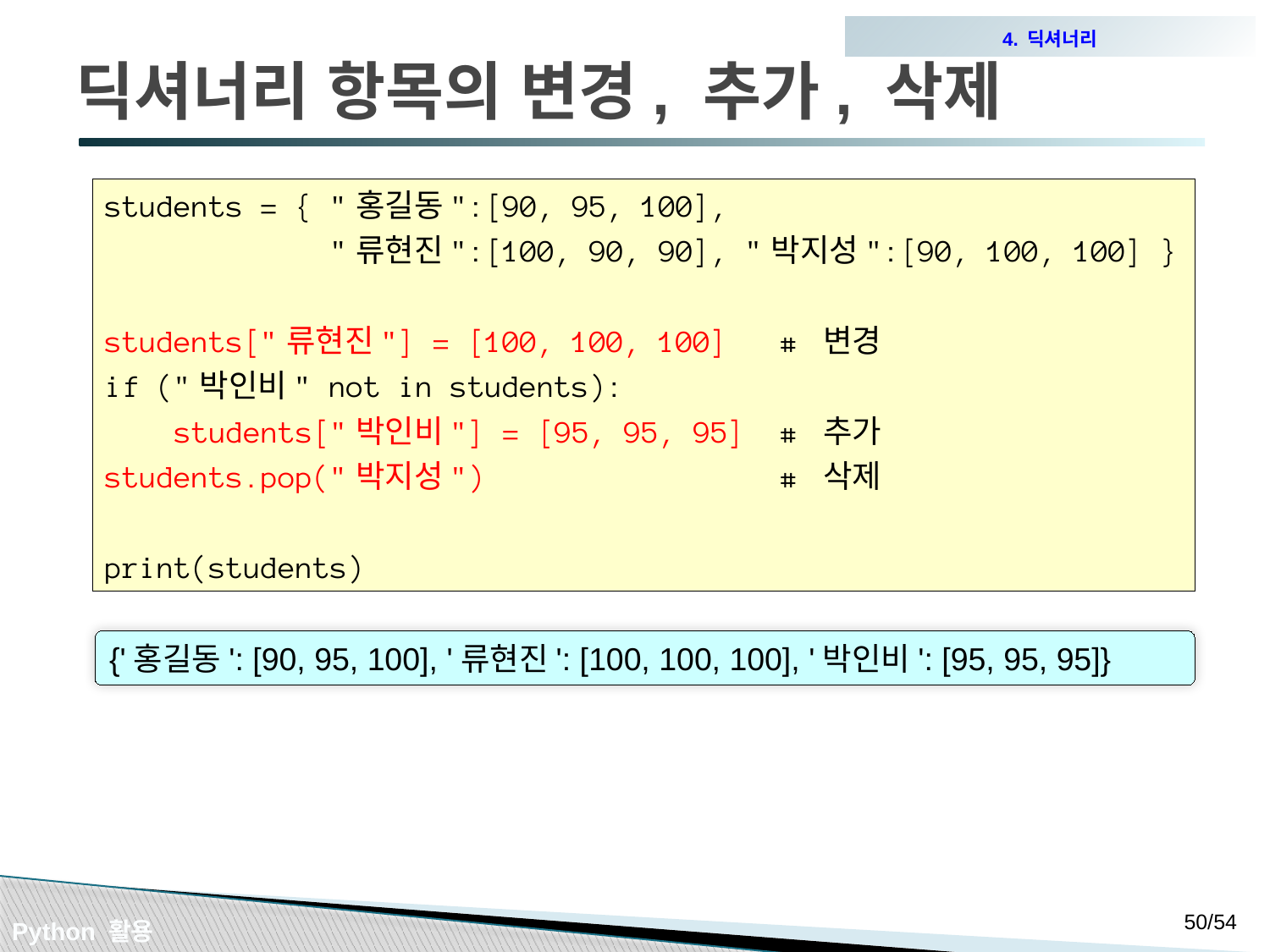

4. 딕셔너리
# 딕셔너리 항목의 변경, 추가, 삭제

students = { "홍길동":[90, 95, 100],
             "류현진":[100, 90, 90], "박지성":[90, 100, 100] }

students["류현진"] = [100, 100, 100]   # 변경
if ("박인비" not in students):
    students["박인비"] = [95, 95, 95]  # 추가
students.pop("박지성")                 # 삭제

print(students)
{'홍길동': [90, 95, 100], '류현진': [100, 100, 100], '박인비': [95, 95, 95]}
50